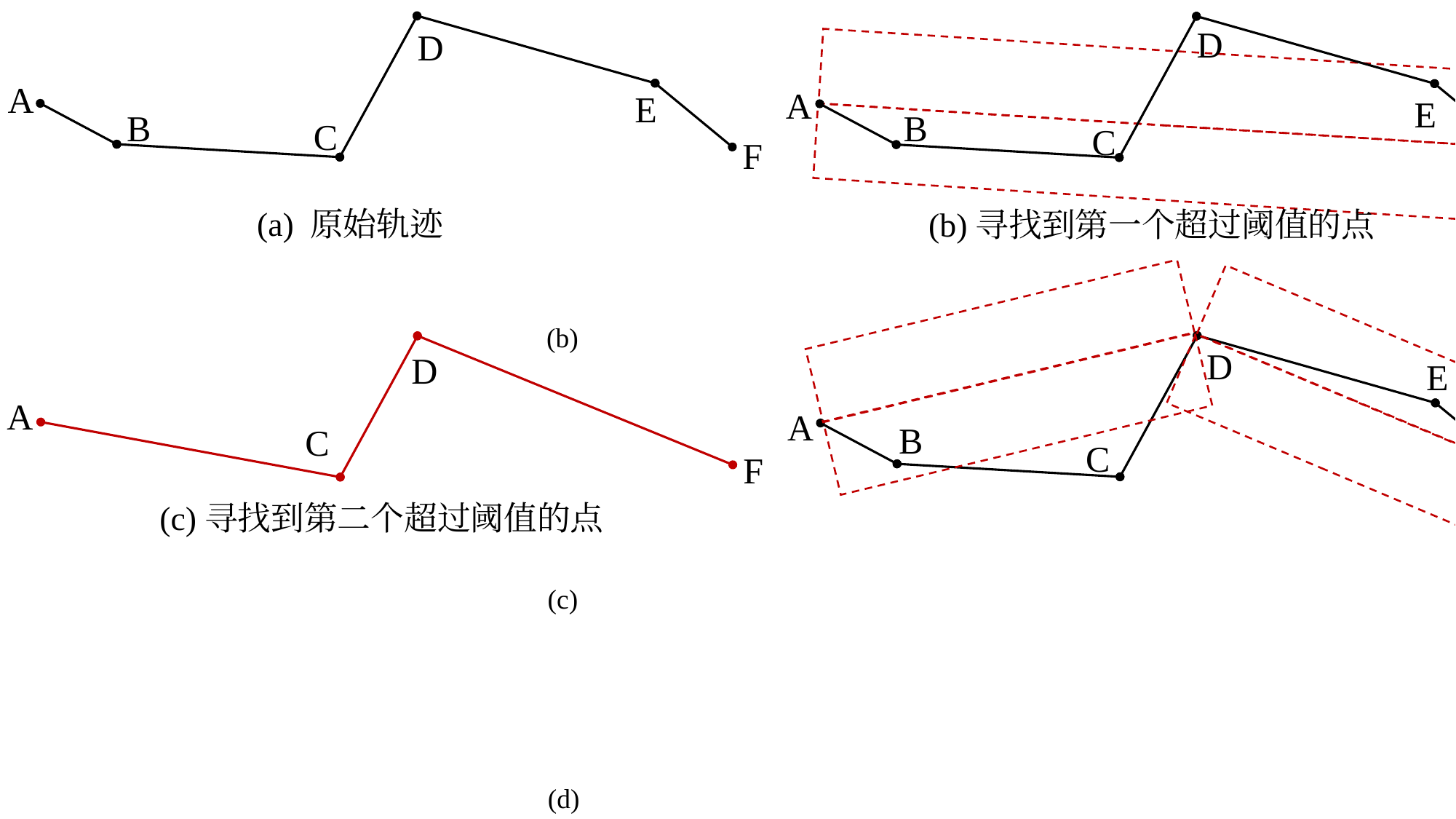

D
A
E
B
C
F
D

A
E
B
C
F

(a) 原始轨迹
(b)寻找到第一个超过阈值的点

(b)

D
D
E

A

A
B
C
C
F
F
(c)寻找到第二个超过阈值的点
(c)
(d)